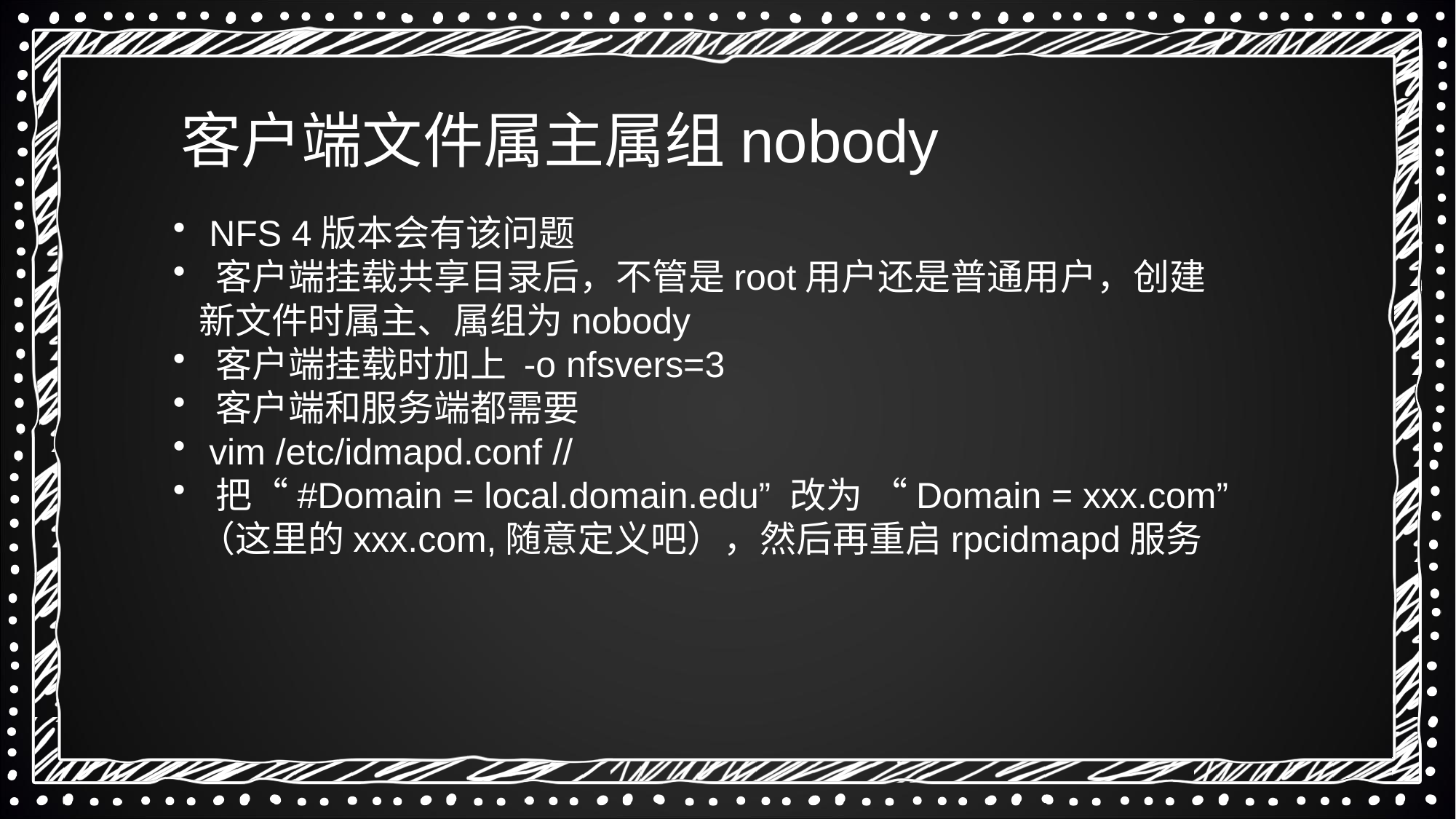

客户端文件属主属组nobody
 NFS 4版本会有该问题
 客户端挂载共享目录后，不管是root用户还是普通用户，创建新文件时属主、属组为nobody
 客户端挂载时加上 -o nfsvers=3
 客户端和服务端都需要
 vim /etc/idmapd.conf //
 把“#Domain = local.domain.edu” 改为 “Domain = xxx.com” （这里的xxx.com,随意定义吧），然后再重启rpcidmapd服务